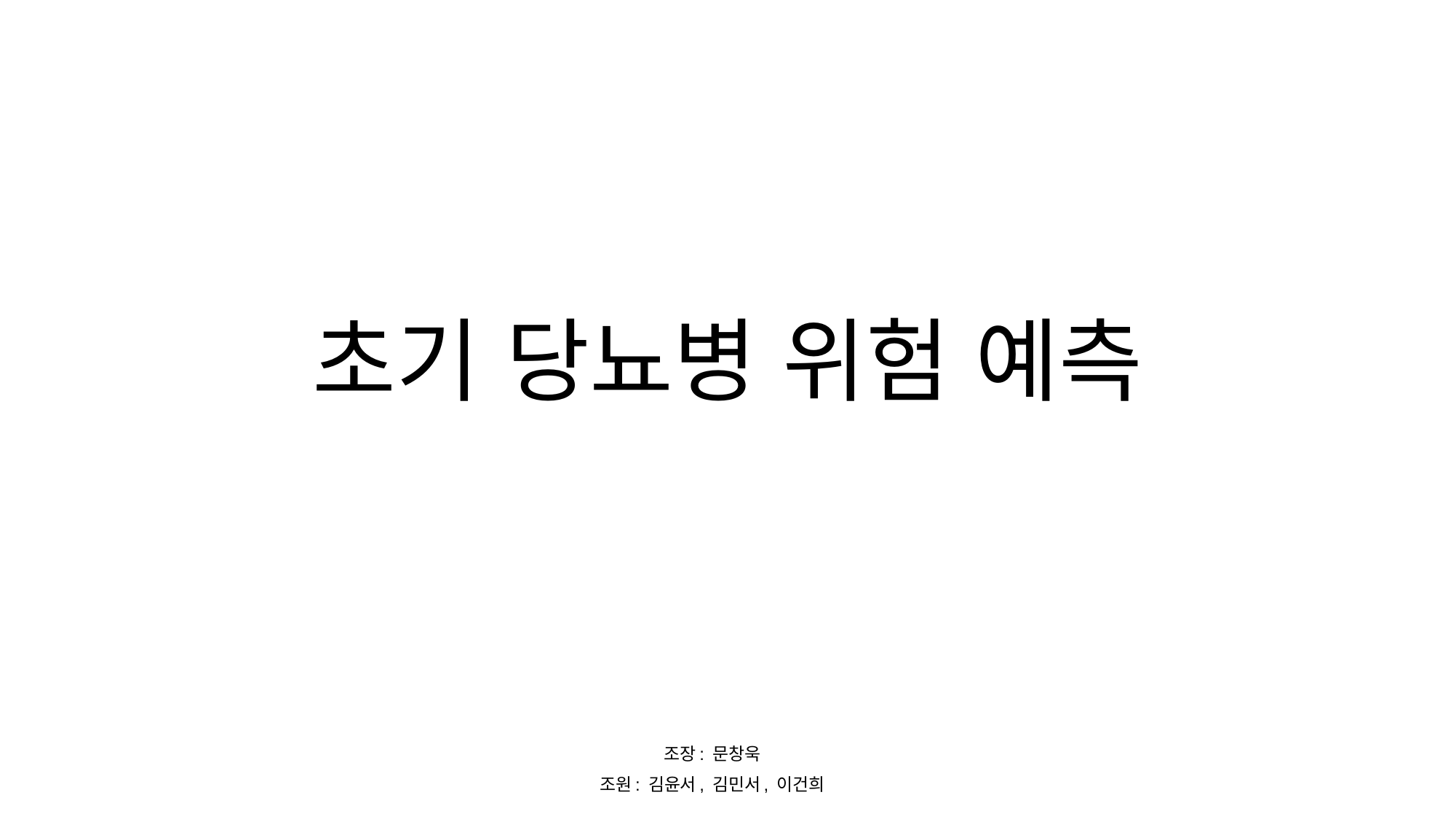

# 초기 당뇨병 위험 예측
조장: 문창욱
조원: 김윤서, 김민서, 이건희